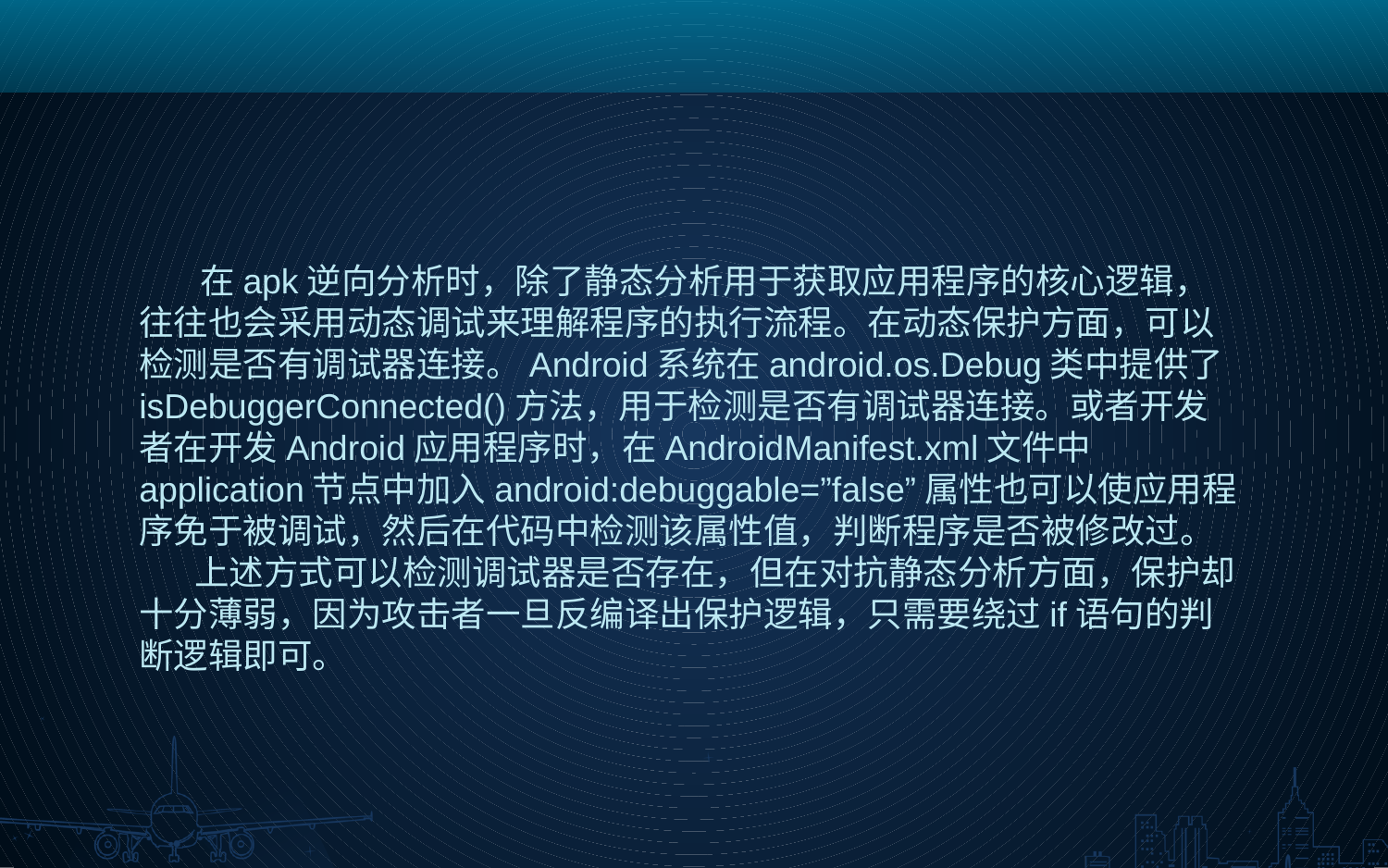

在apk逆向分析时，除了静态分析用于获取应用程序的核心逻辑，往往也会采用动态调试来理解程序的执行流程。在动态保护方面，可以检测是否有调试器连接。Android系统在android.os.Debug类中提供了isDebuggerConnected()方法，用于检测是否有调试器连接。或者开发者在开发Android应用程序时，在AndroidManifest.xml文件中application节点中加入android:debuggable=”false”属性也可以使应用程序免于被调试，然后在代码中检测该属性值，判断程序是否被修改过。
      上述方式可以检测调试器是否存在，但在对抗静态分析方面，保护却十分薄弱，因为攻击者一旦反编译出保护逻辑，只需要绕过if语句的判断逻辑即可。